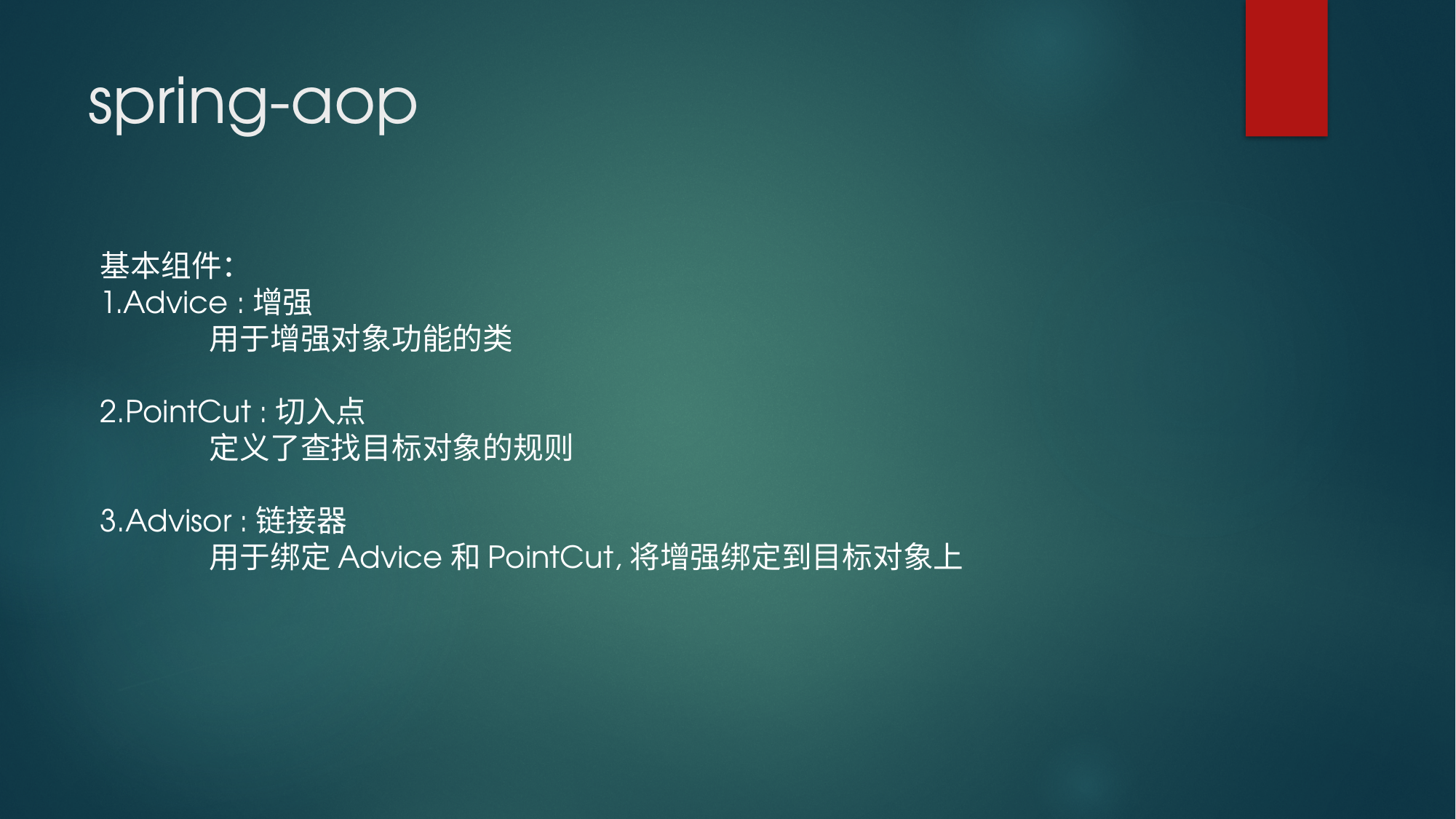

# spring-aop

基本组件：
1.Advice :增强
	用于增强对象功能的类

2.PointCut :切入点
	定义了查找目标对象的规则

3.Advisor :链接器
	用于绑定Advice和PointCut,将增强绑定到目标对象上